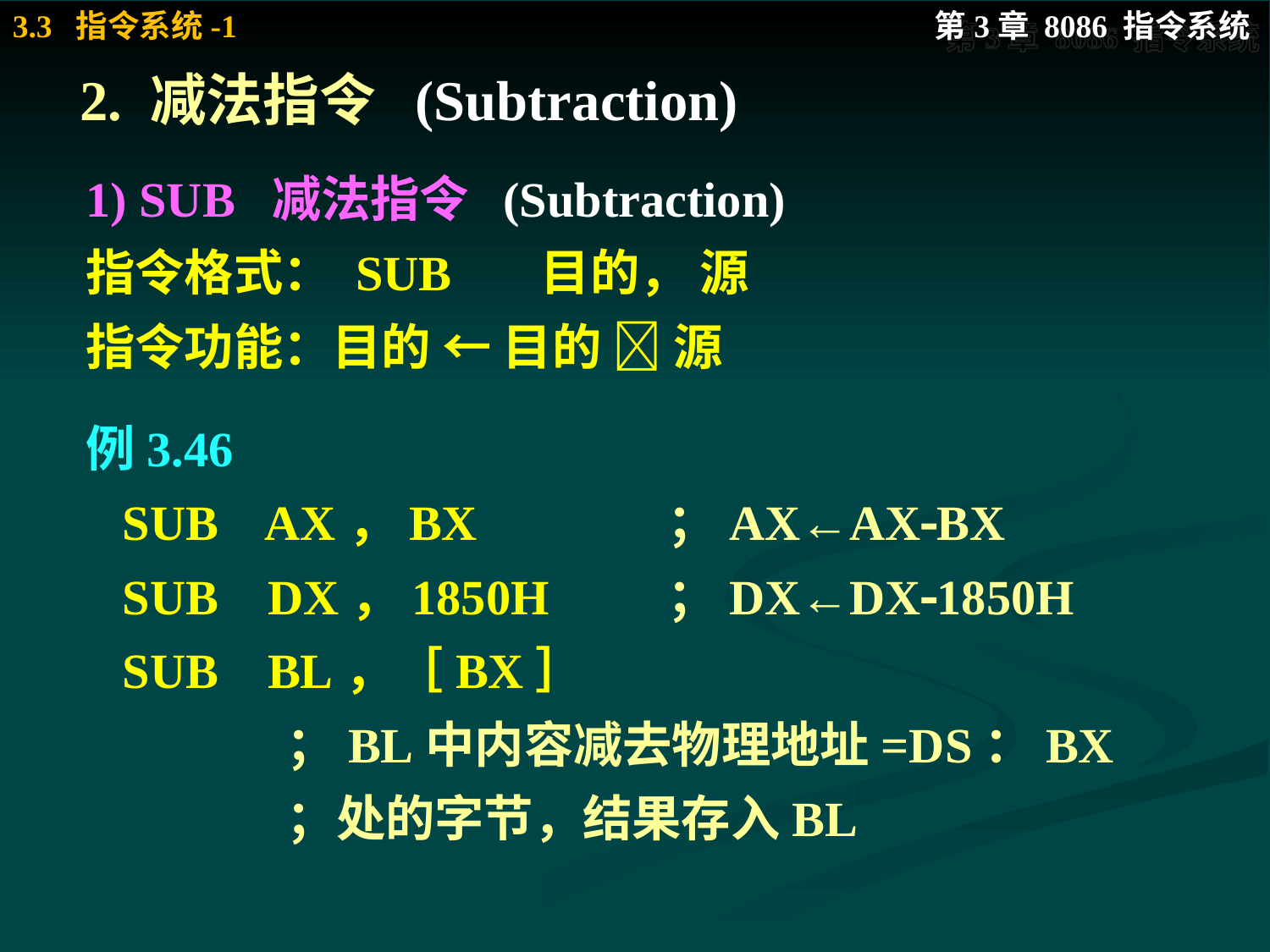

# 2. 减法指令  (Subtraction)
1) SUB  减法指令  (Subtraction)
指令格式： SUB	目的， 源
指令功能：目的 ← 目的 − 源
例3.46
   SUB    AX，BX		；AX←AX−BX
   SUB    DX，1850H	；DX←DX−1850H
   SUB    BL，［BX］
		；BL中内容减去物理地址=DS：BX
		；处的字节，结果存入BL